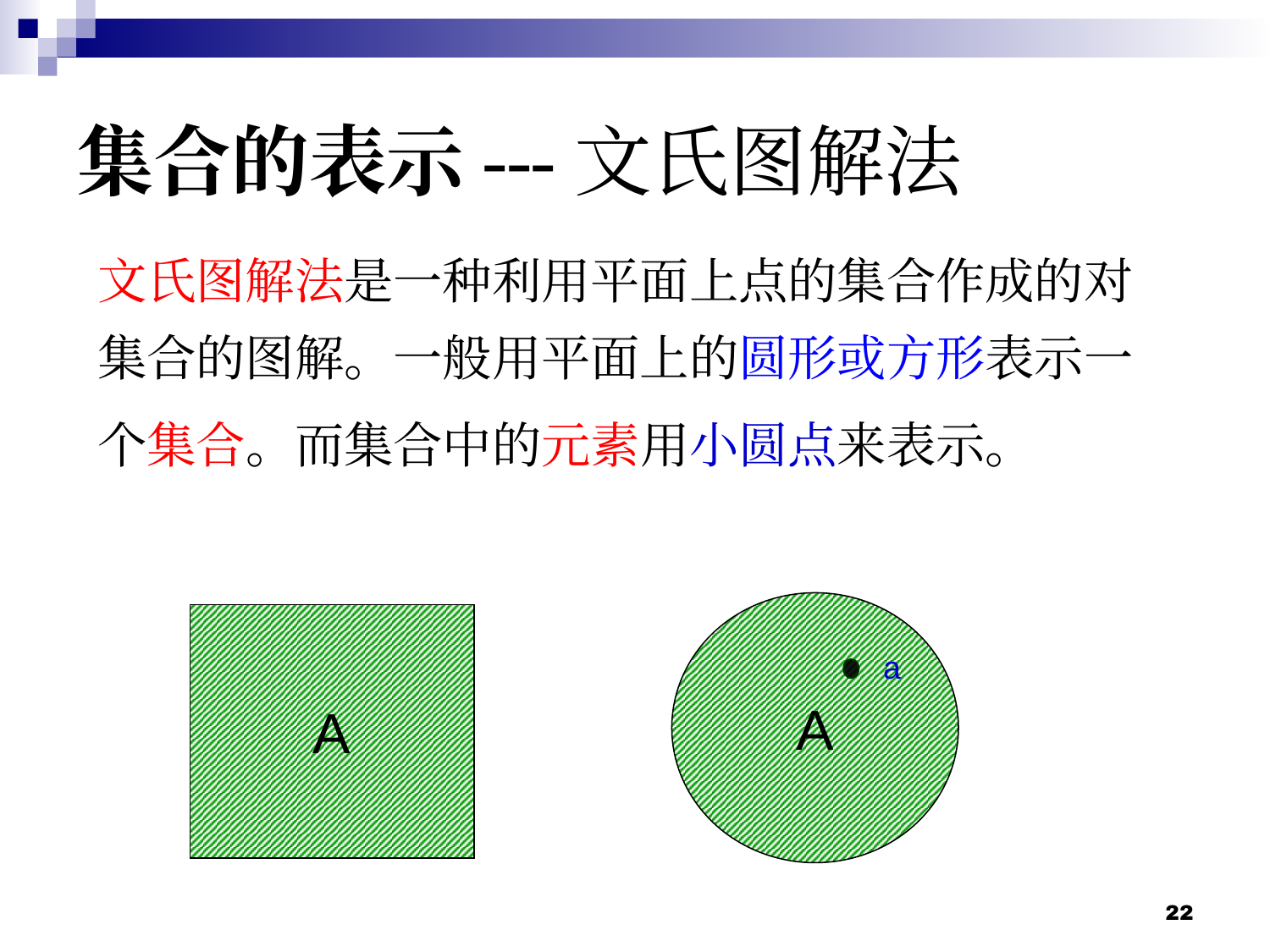

# 集合的表示---文氏图解法
文氏图解法是一种利用平面上点的集合作成的对集合的图解。一般用平面上的圆形或方形表示一个集合。而集合中的元素用小圆点来表示。
A
A
a

22